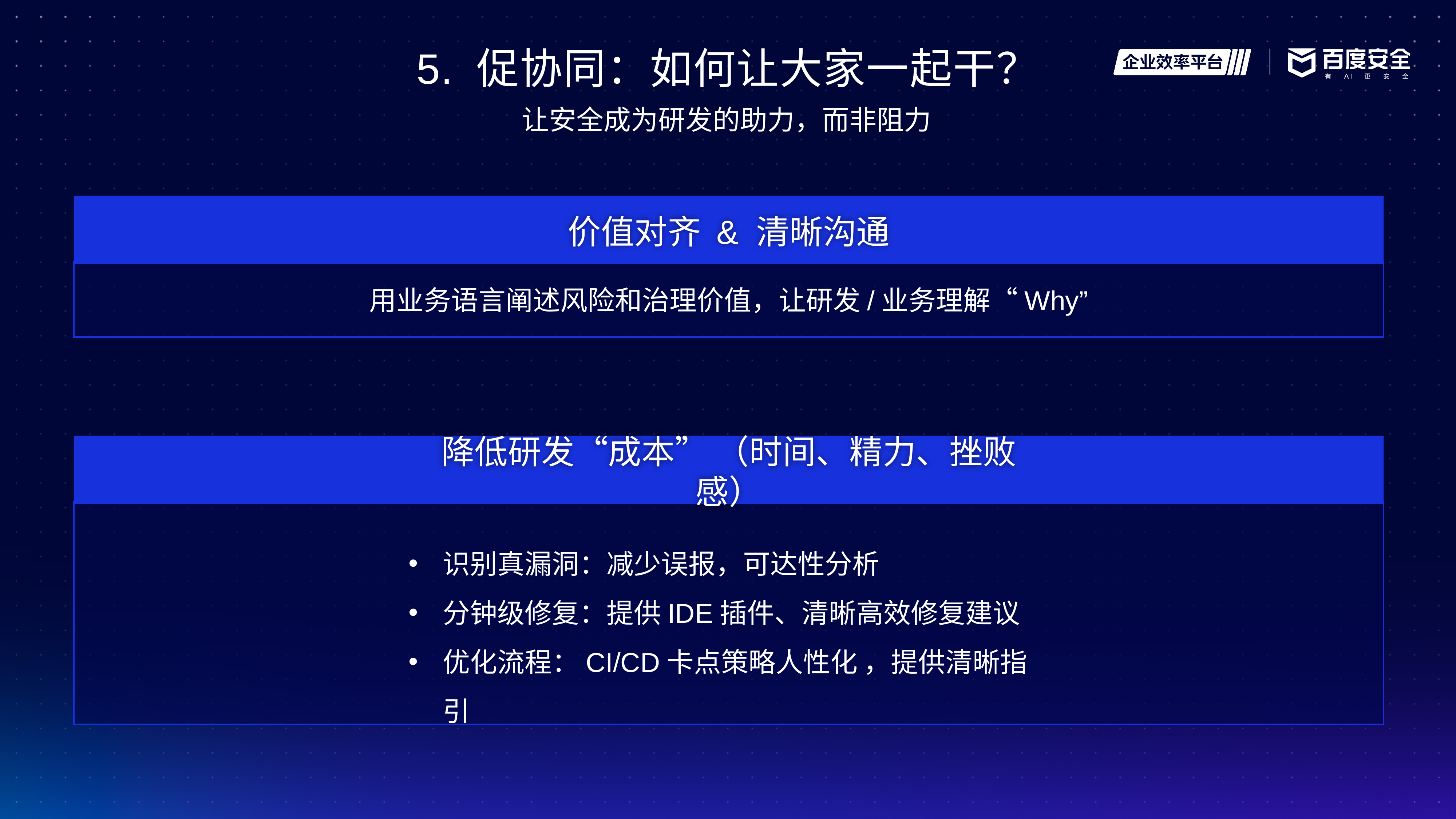

5. 促协同：如何让大家一起干？
让安全成为研发的助力，而非阻力

价值对齐 & 清晰沟通
用业务语言阐述风险和治理价值，让研发/业务理解“Why”

降低研发“成本” （时间、精力、挫败感）

识别真漏洞：减少误报，可达性分析
分钟级修复：提供IDE插件、清晰高效修复建议
优化流程：CI/CD卡点策略人性化 ，提供清晰指引